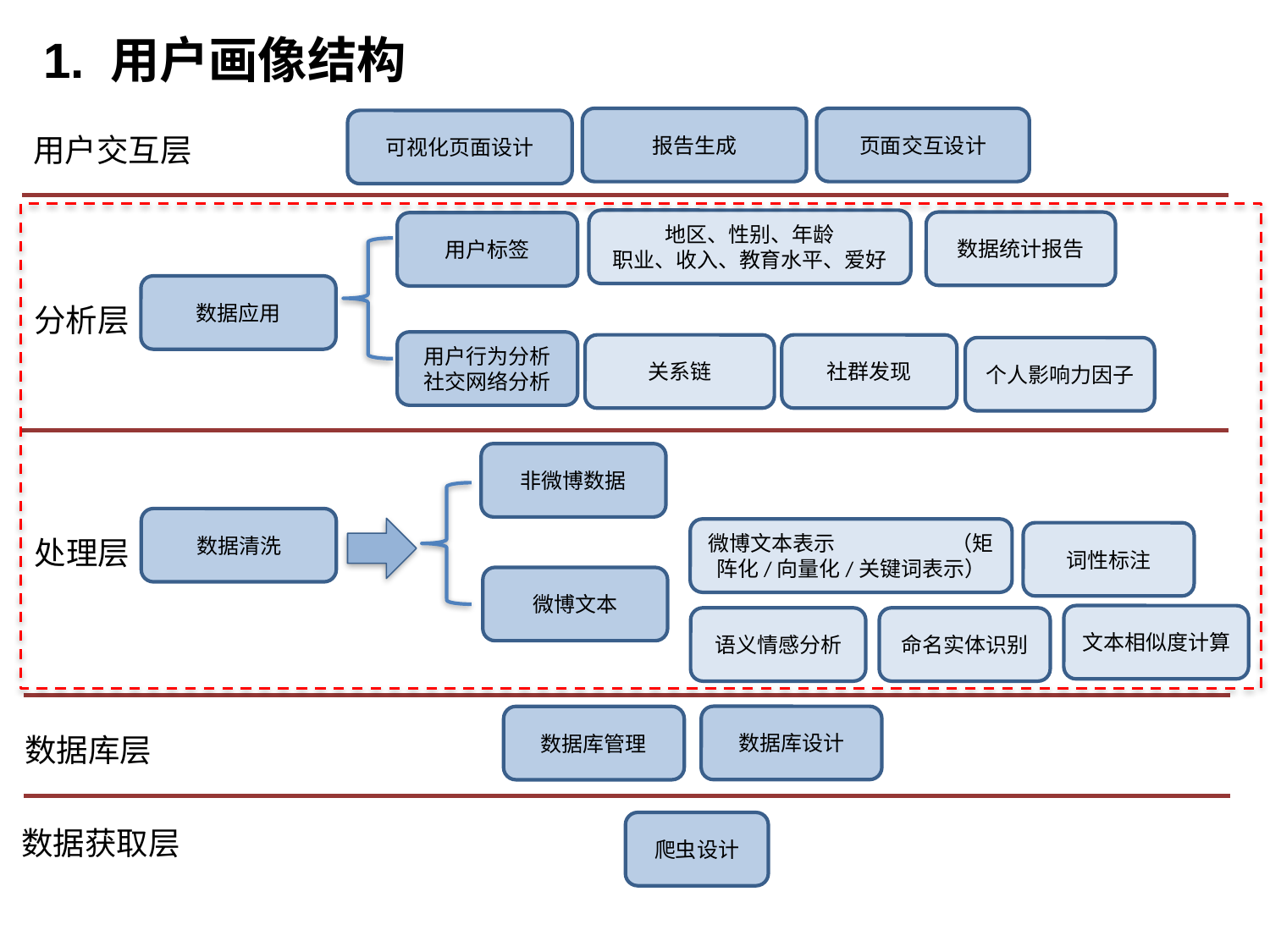

聚类算法
1. 用户画像结构
报告生成
页面交互设计
可视化页面设计
用户交互层

地区、性别、年龄
职业、收入、教育水平、爱好

数据统计报告
用户标签

数据应用
分析层
用户行为分析
社交网络分析
关系链
社群发现
个人影响力因子
非微博数据

数据清洗

微博文本表示                         （矩阵化/向量化/关键词表示）
词性标注
  处理层
微博文本
文本相似度计算
命名实体识别
语义情感分析
数据库设计
数据库管理
数据库层
爬虫设计
数据获取层